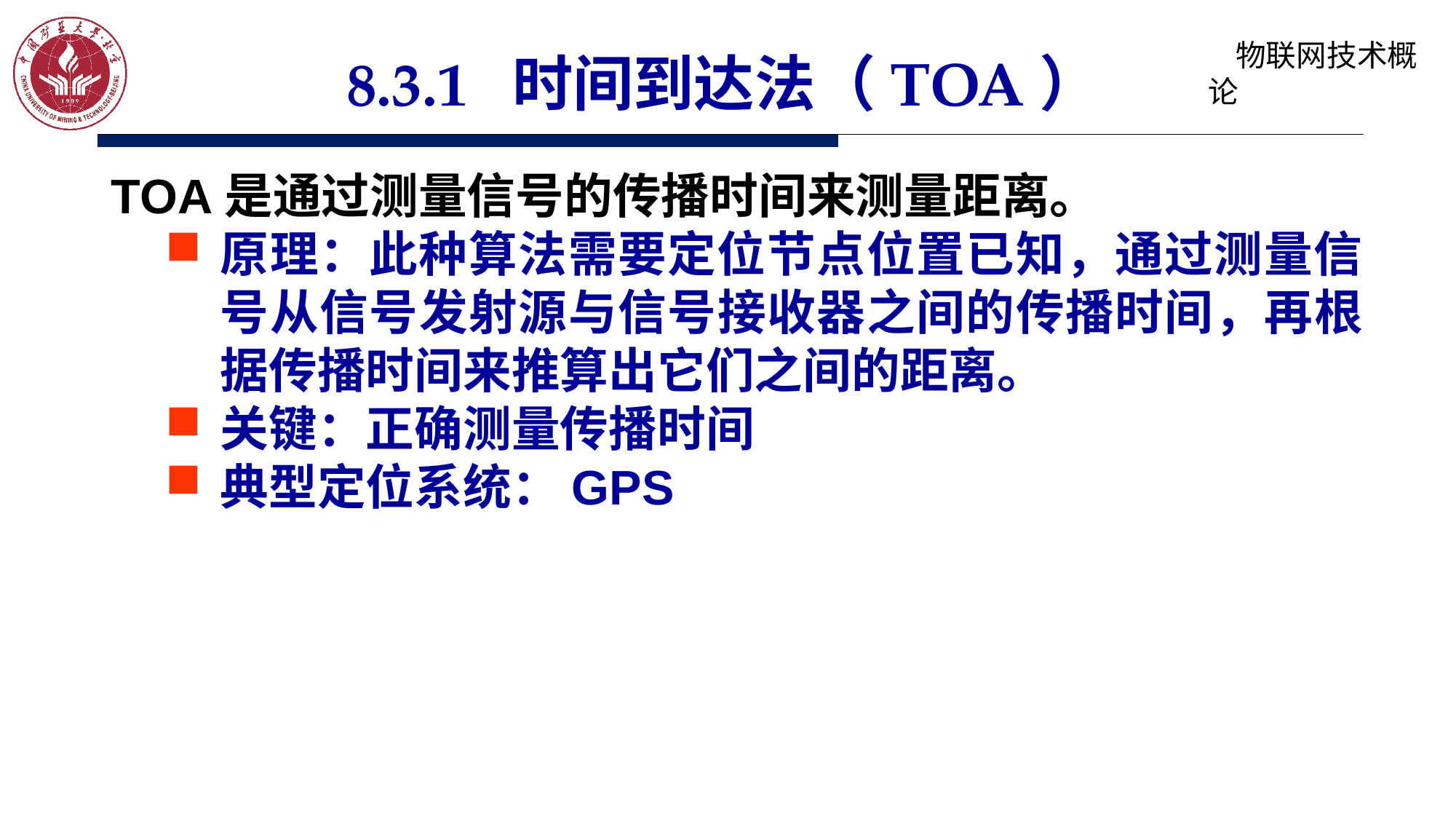

# 8.3.1  时间到达法（TOA）
TOA是通过测量信号的传播时间来测量距离。
原理：此种算法需要定位节点位置已知，通过测量信号从信号发射源与信号接收器之间的传播时间，再根据传播时间来推算出它们之间的距离。
关键：正确测量传播时间
典型定位系统：GPS